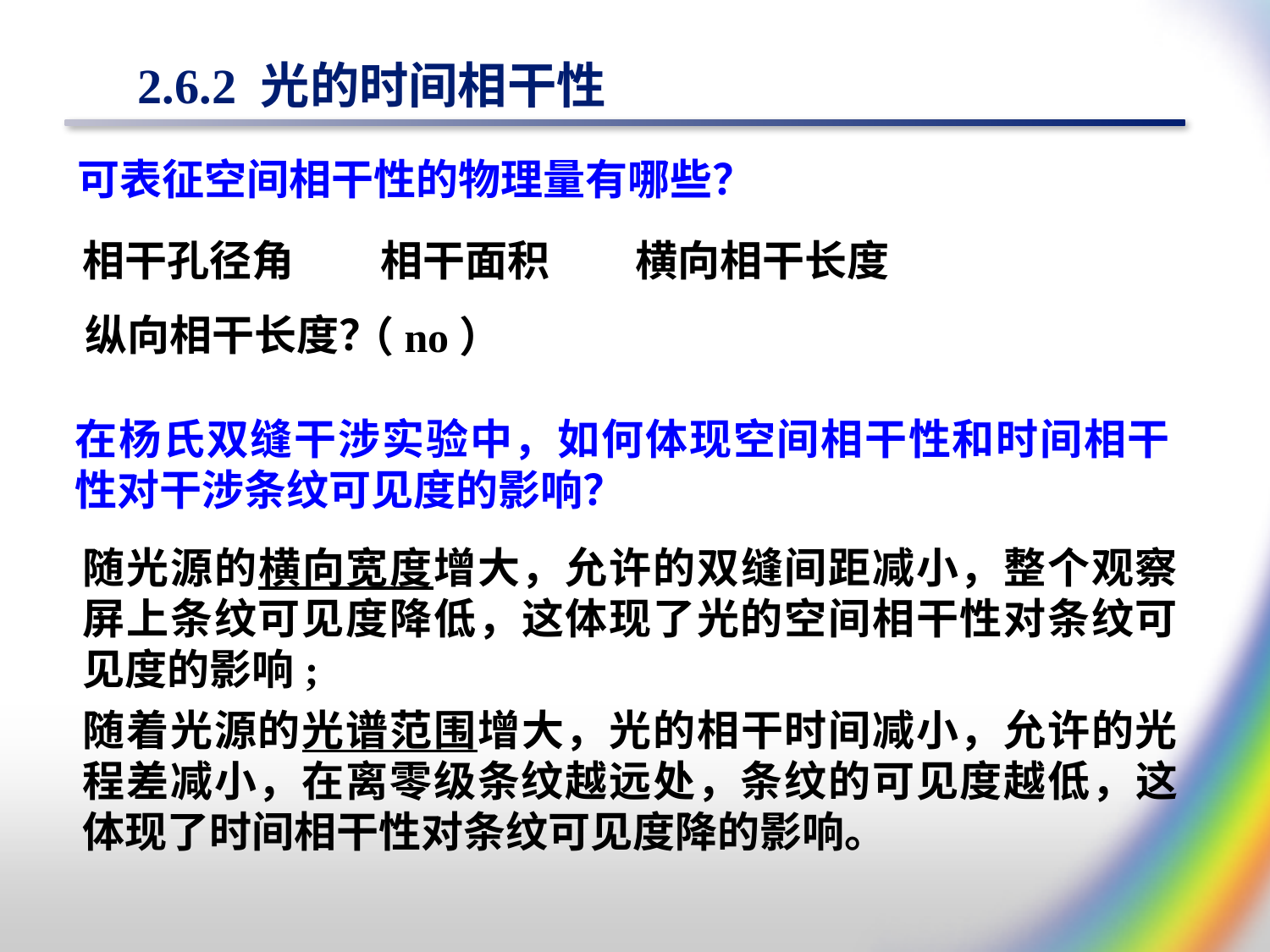

# 2.6.2 光的时间相干性

可表征空间相干性的物理量有哪些？
相干孔径角         相干面积         横向相干长度
纵向相干长度？
（no）
在杨氏双缝干涉实验中，如何体现空间相干性和时间相干性对干涉条纹可见度的影响？
随光源的横向宽度增大，允许的双缝间距减小，整个观察屏上条纹可见度降低，这体现了光的空间相干性对条纹可见度的影响;
随着光源的光谱范围增大，光的相干时间减小，允许的光程差减小，在离零级条纹越远处，条纹的可见度越低，这体现了时间相干性对条纹可见度降的影响。